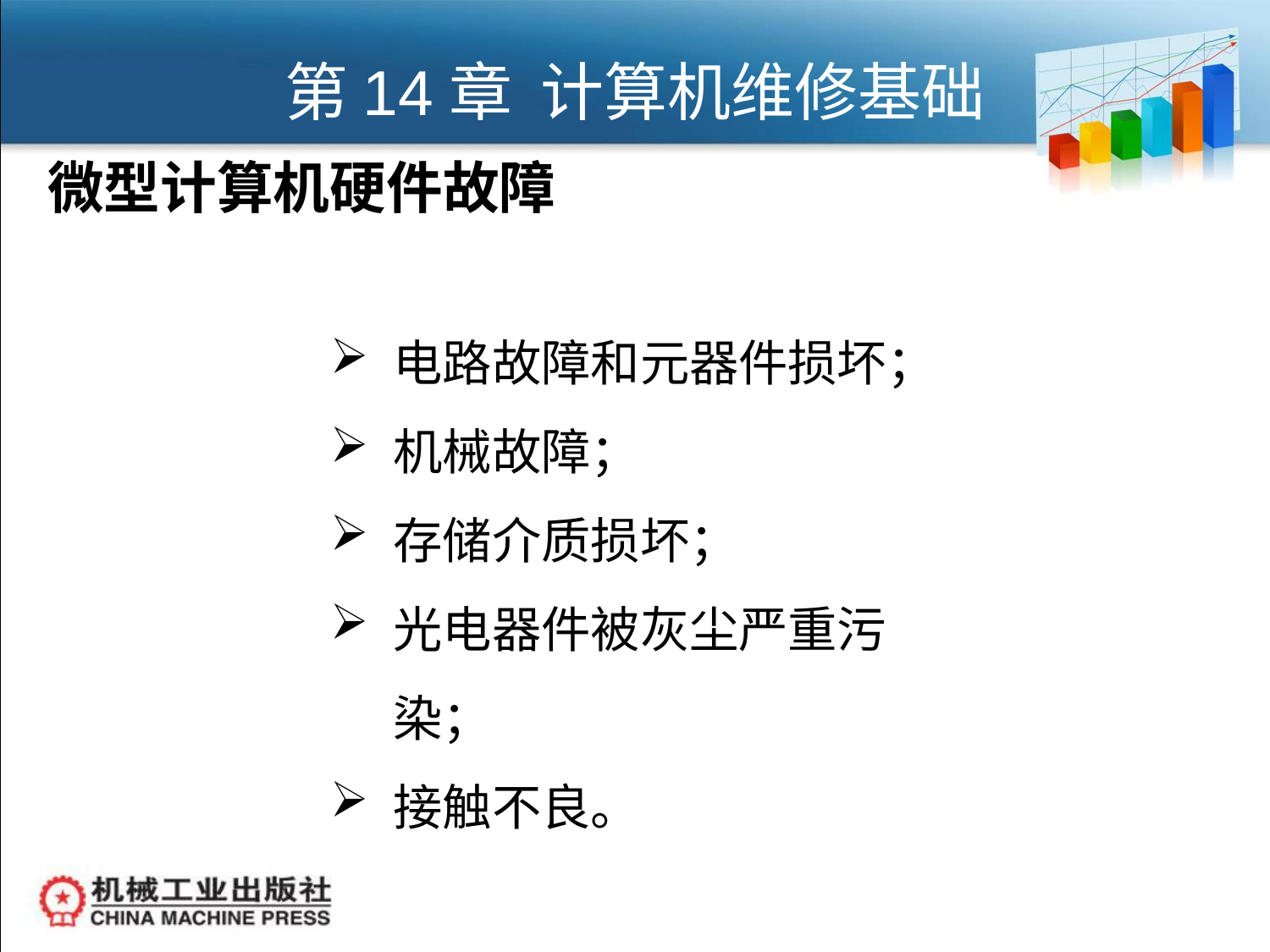

# 第14章  计算机维修基础
微型计算机硬件故障
电路故障和元器件损坏；
机械故障；
存储介质损坏；
光电器件被灰尘严重污染；
接触不良。